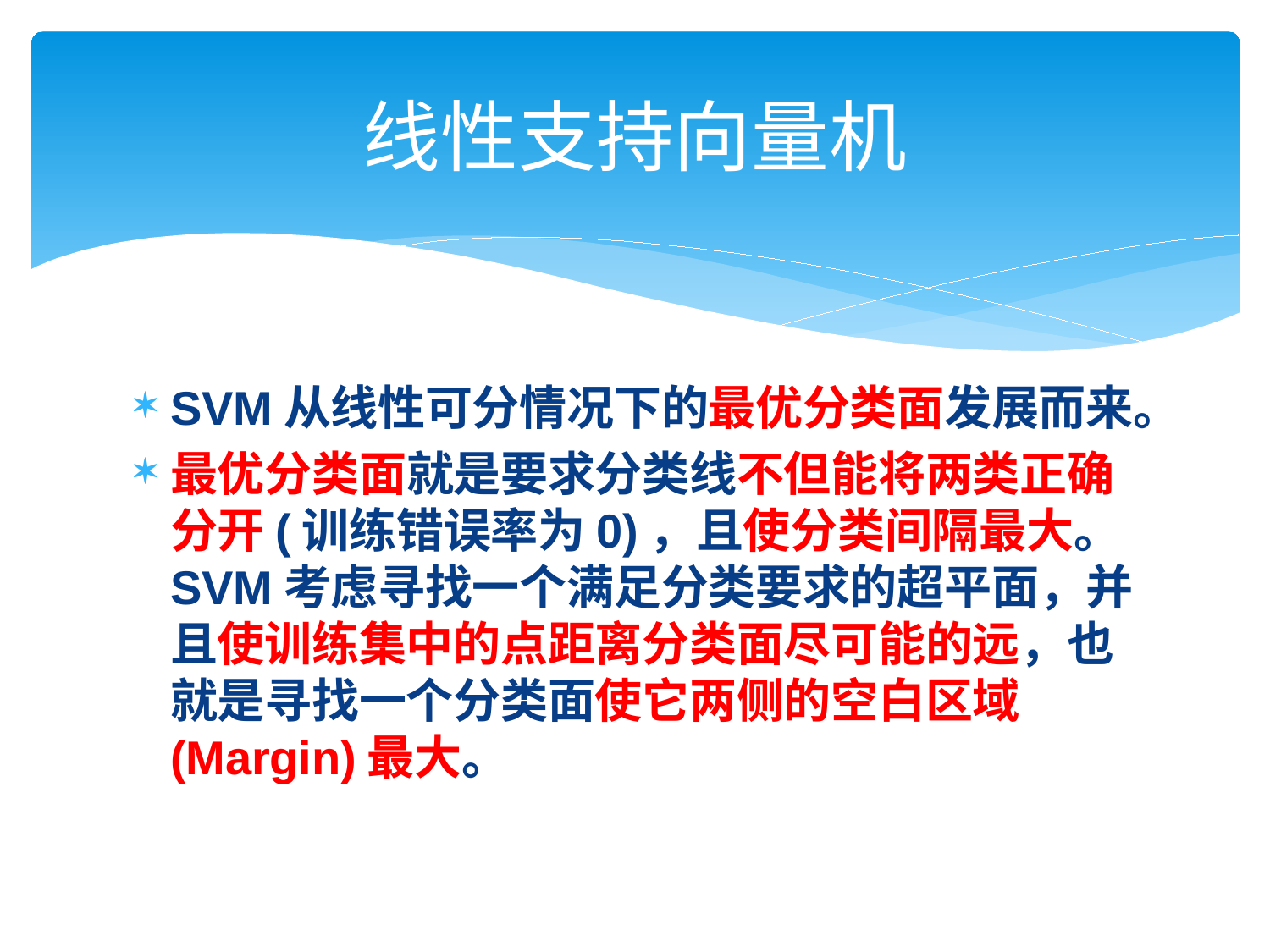

# 线性支持向量机
SVM从线性可分情况下的最优分类面发展而来。
最优分类面就是要求分类线不但能将两类正确分开(训练错误率为0)，且使分类间隔最大。SVM考虑寻找一个满足分类要求的超平面，并且使训练集中的点距离分类面尽可能的远，也就是寻找一个分类面使它两侧的空白区域(Margin)最大。